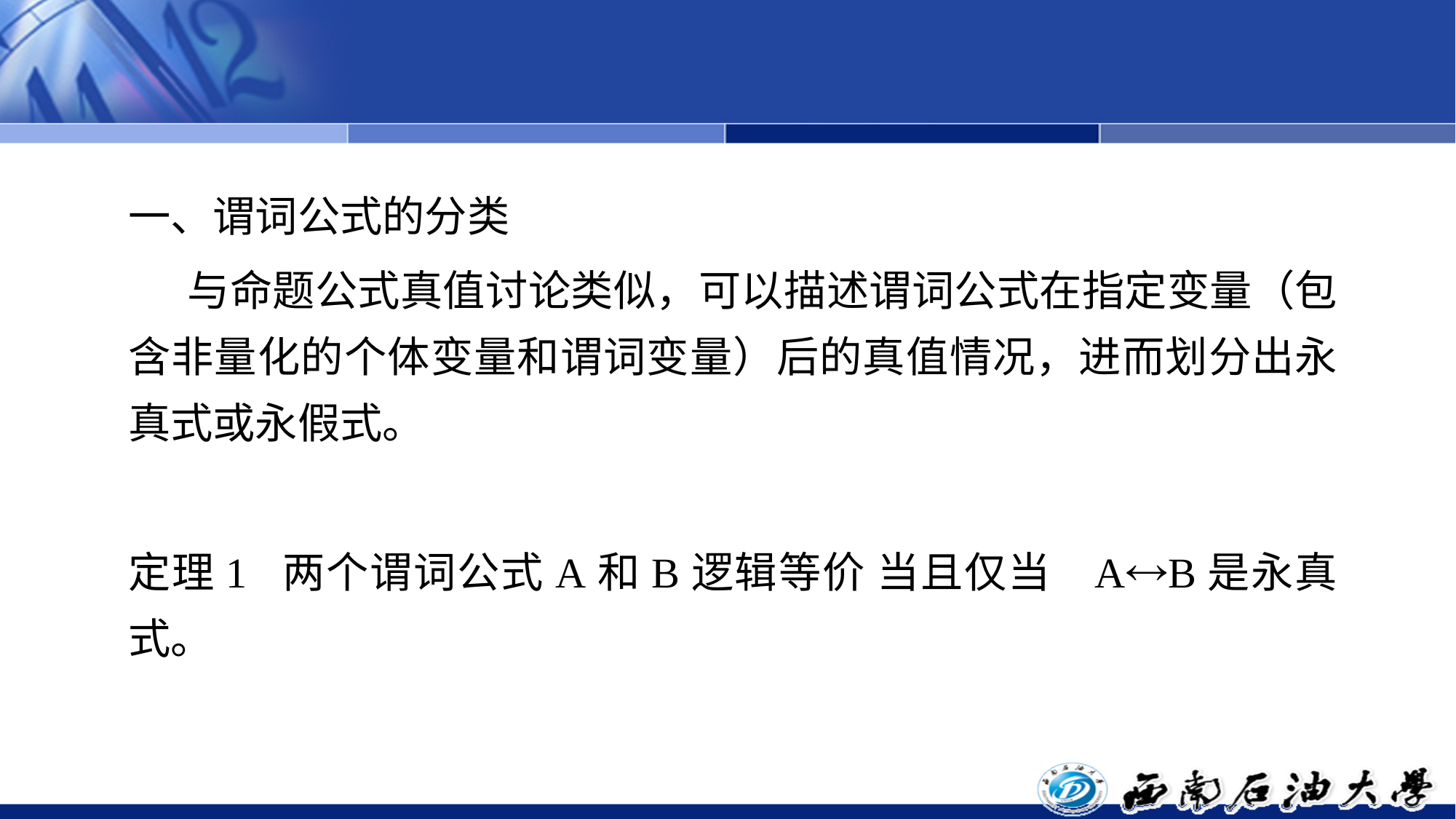

一、谓词公式的分类
     与命题公式真值讨论类似，可以描述谓词公式在指定变量（包含非量化的个体变量和谓词变量）后的真值情况，进而划分出永真式或永假式。

定理1  两个谓词公式A和B逻辑等价 当且仅当   A↔B是永真式。